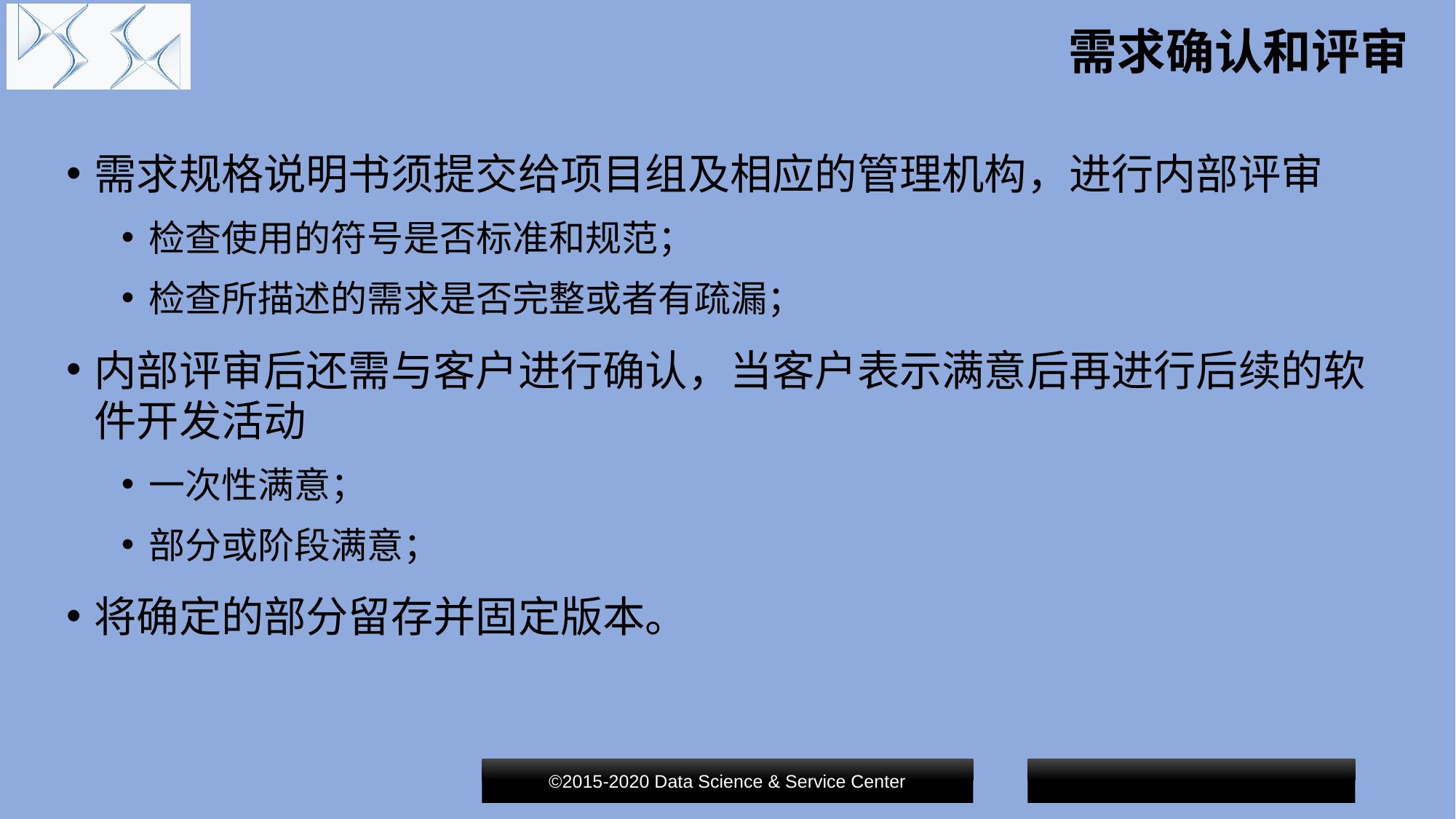

# 需求确认和评审
需求规格说明书须提交给项目组及相应的管理机构，进行内部评审
检查使用的符号是否标准和规范；
检查所描述的需求是否完整或者有疏漏；
内部评审后还需与客户进行确认，当客户表示满意后再进行后续的软件开发活动
一次性满意；
部分或阶段满意；
将确定的部分留存并固定版本。

©2015-2020 Data Science & Service Center
22